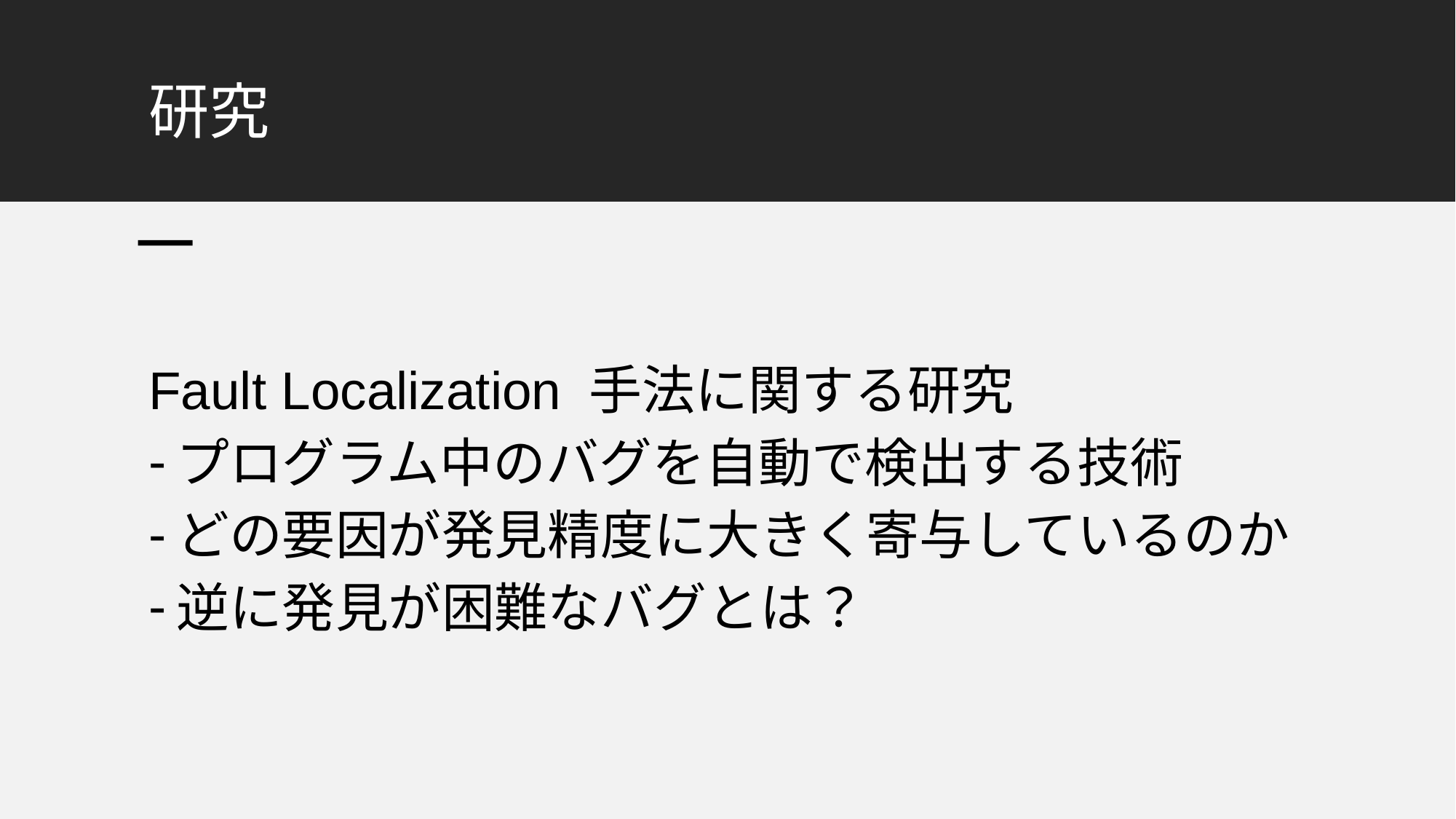

# 研究

Fault Localization 手法に関する研究
プログラム中のバグを自動で検出する技術
どの要因が発見精度に大きく寄与しているのか
逆に発見が困難なバグとは？